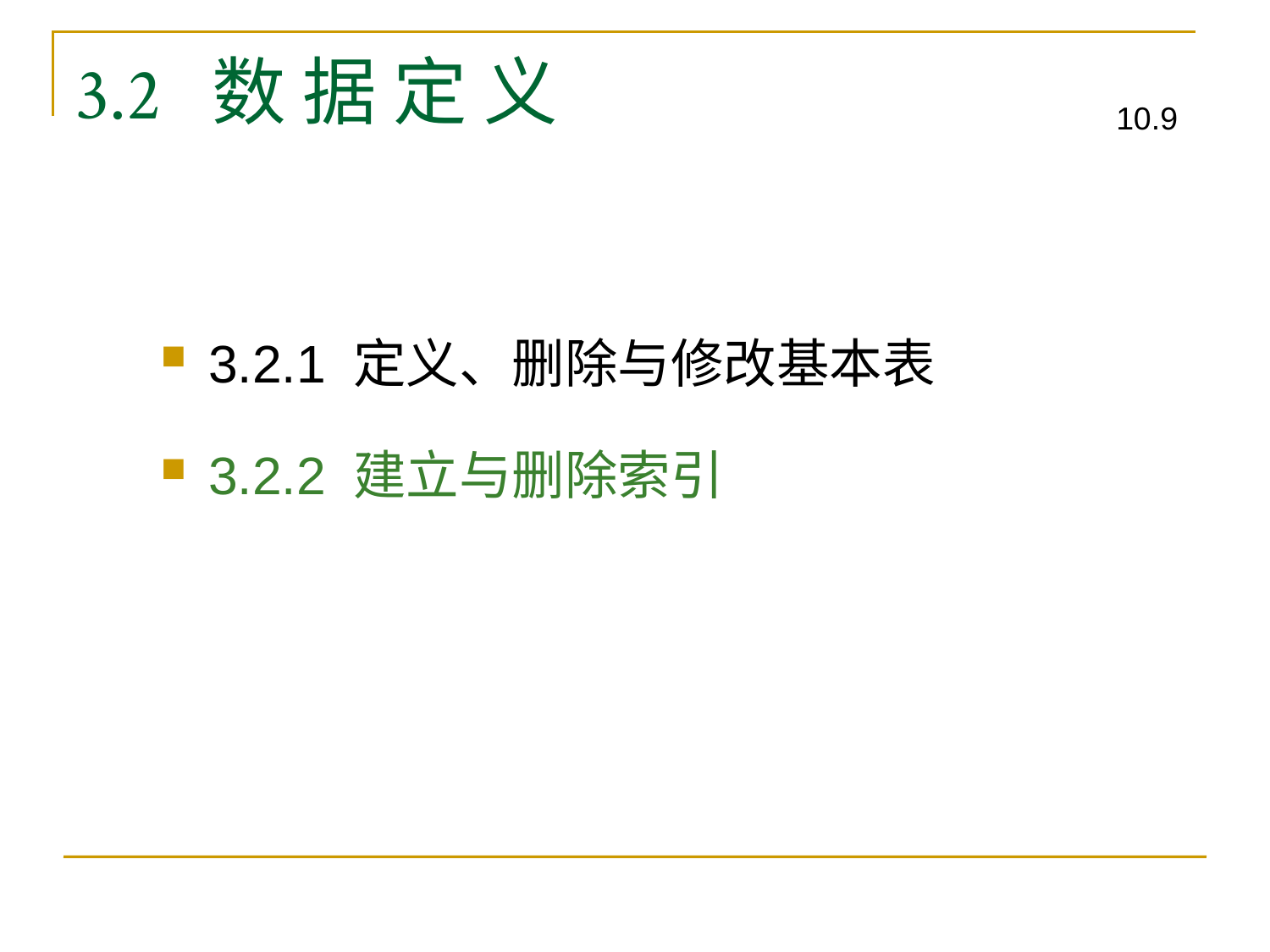

# 3.2  数 据 定 义
10.9
3.2.1 定义、删除与修改基本表
3.2.2 建立与删除索引